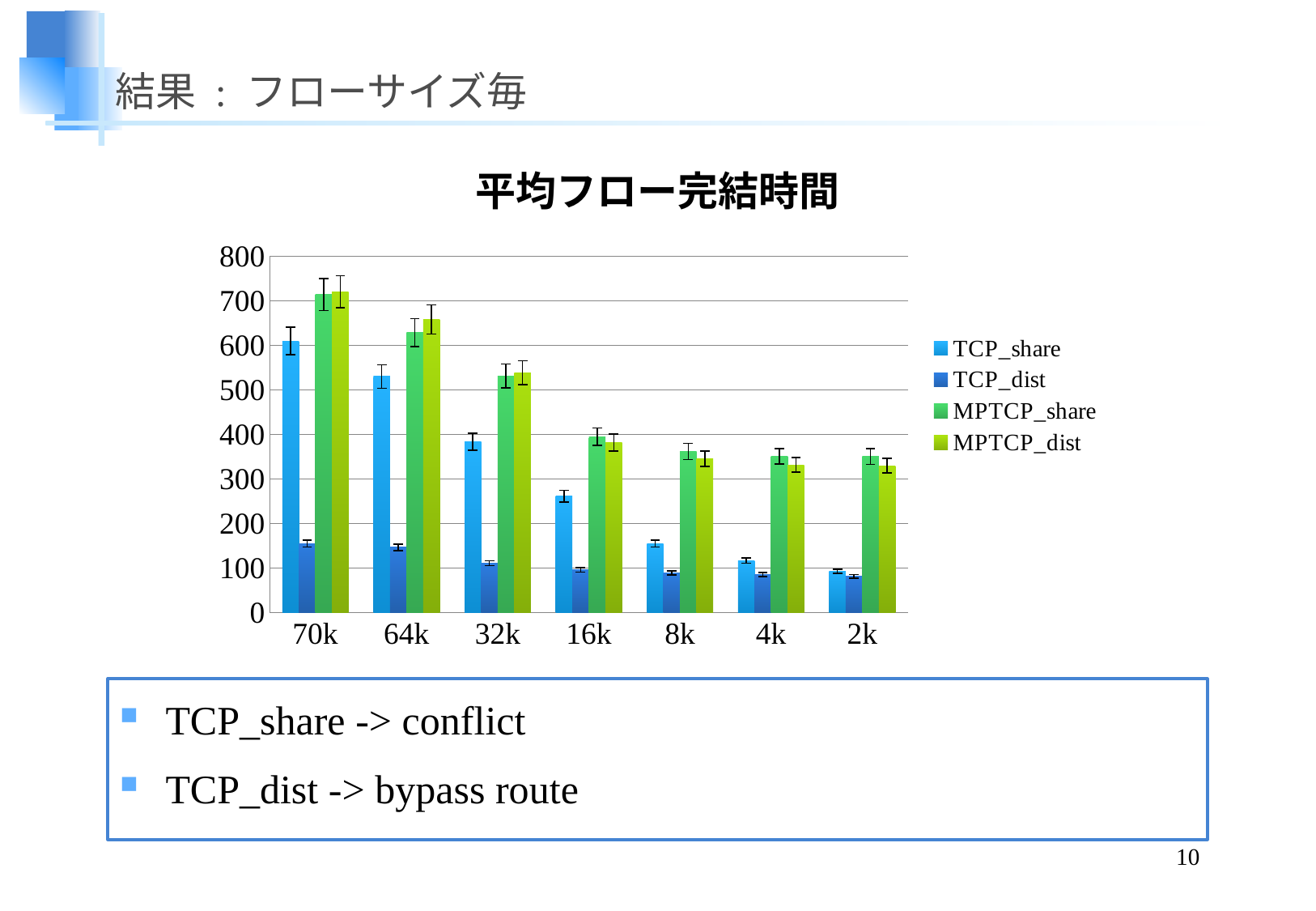

# 結果 : フローサイズ毎

### Chart: 平均フロー完結時間

| Category | TCP_share | TCP_dist | MPTCP_share | MPTCP_dist |
|---|---|---|---|---|
| 70k | 610.2382522796358 | 155.2620654450254 | 714.6079999999989 | 720.4313661538455 |
| 64k | 530.4895451713396 | 146.9296245954691 | 628.8150590163932 | 658.2881656804734 |
| 32k | 383.8208934707893 | 111.3277955801099 | 531.6364545454531 | 539.1523306010922 |
| 16k | 261.8664659863935 | 95.96377777777782 | 395.1825193798444 | 381.8927881773393 |
| 8k | 155.2582523961657 | 89.55984569732944 | 361.86648302872 | 345.8525688775504 |
| 4k | 116.95306626506 | 85.5172597014926 | 351.0553949367082 | 331.8634528301883 |
| 2k | 92.66316593886464 | 81.66386127167637 | 350.4348948598126 | 329.9482457420917 |
TCP_share -> conflict
TCP_dist -> bypass route
10